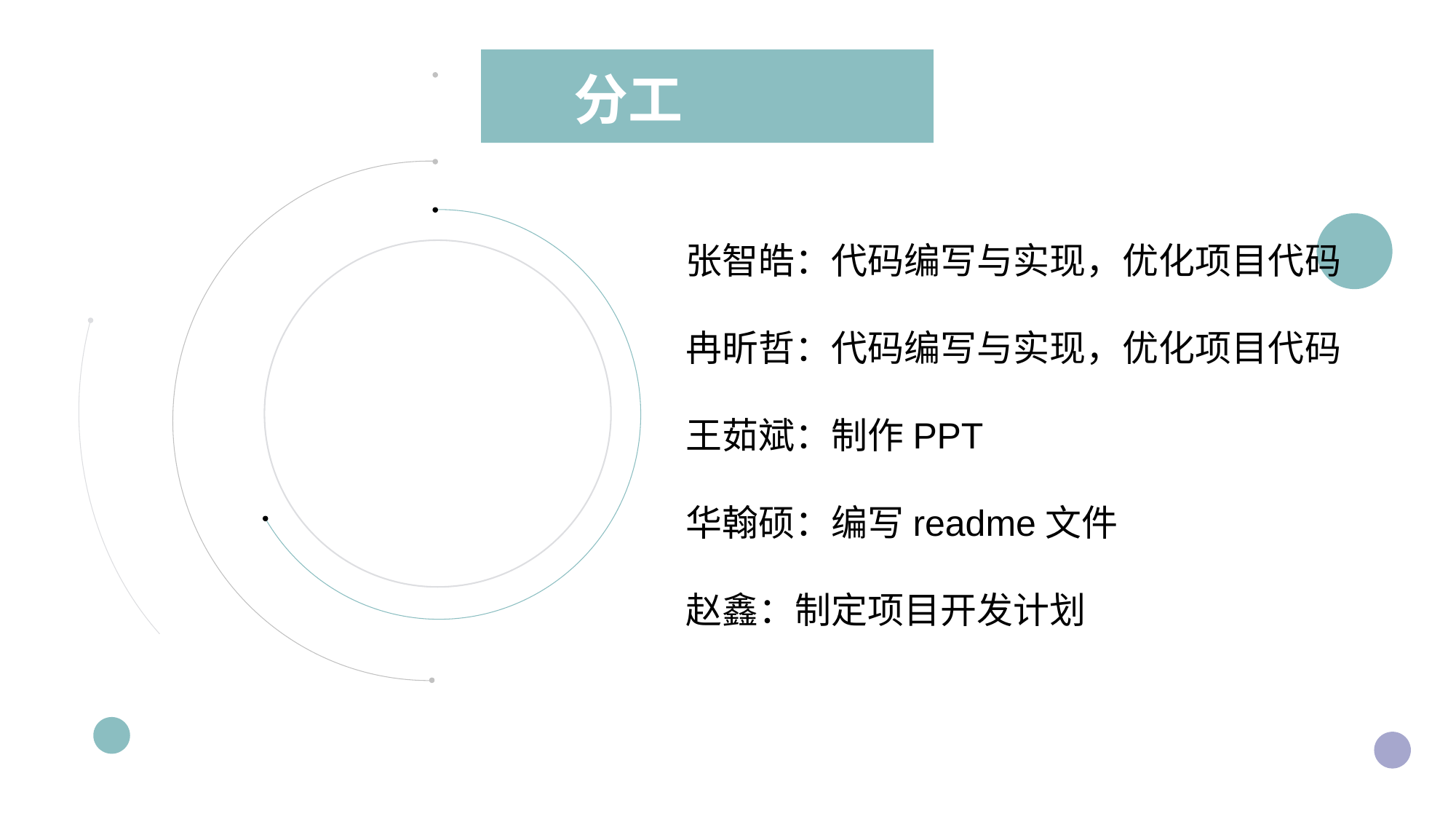

分工

张智皓：代码编写与实现，优化项目代码

冉昕哲：代码编写与实现，优化项目代码

王茹斌：制作PPT

华翰硕：编写readme文件

赵鑫：制定项目开发计划